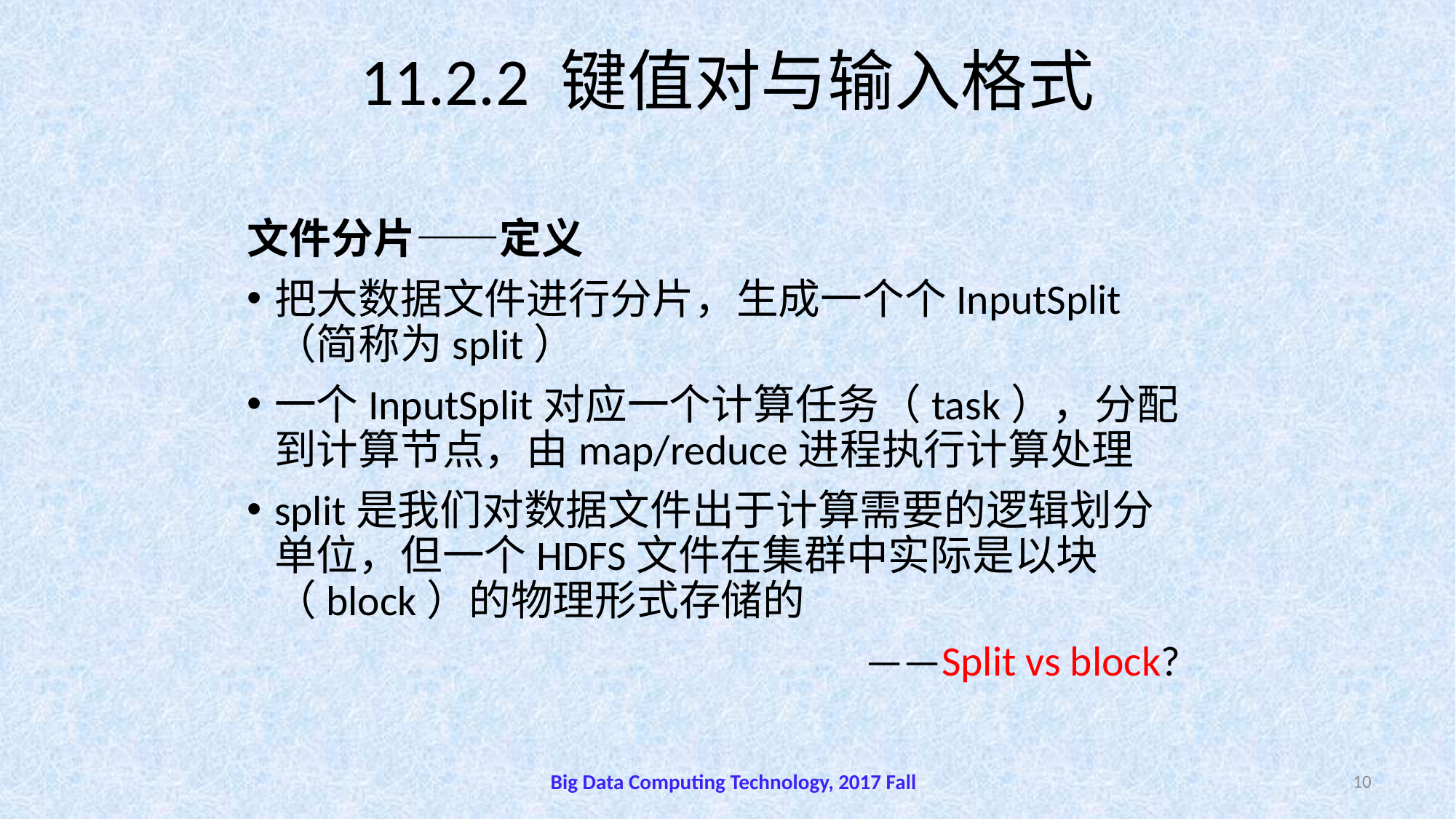

# 11.2.2 键值对与输入格式
文件分片——定义
把大数据文件进行分片，生成一个个InputSplit（简称为split）
一个InputSplit对应一个计算任务（task），分配到计算节点，由map/reduce进程执行计算处理
split是我们对数据文件出于计算需要的逻辑划分单位，但一个HDFS文件在集群中实际是以块（block）的物理形式存储的
——Split vs block?
Big Data Computing Technology, 2017 Fall
10